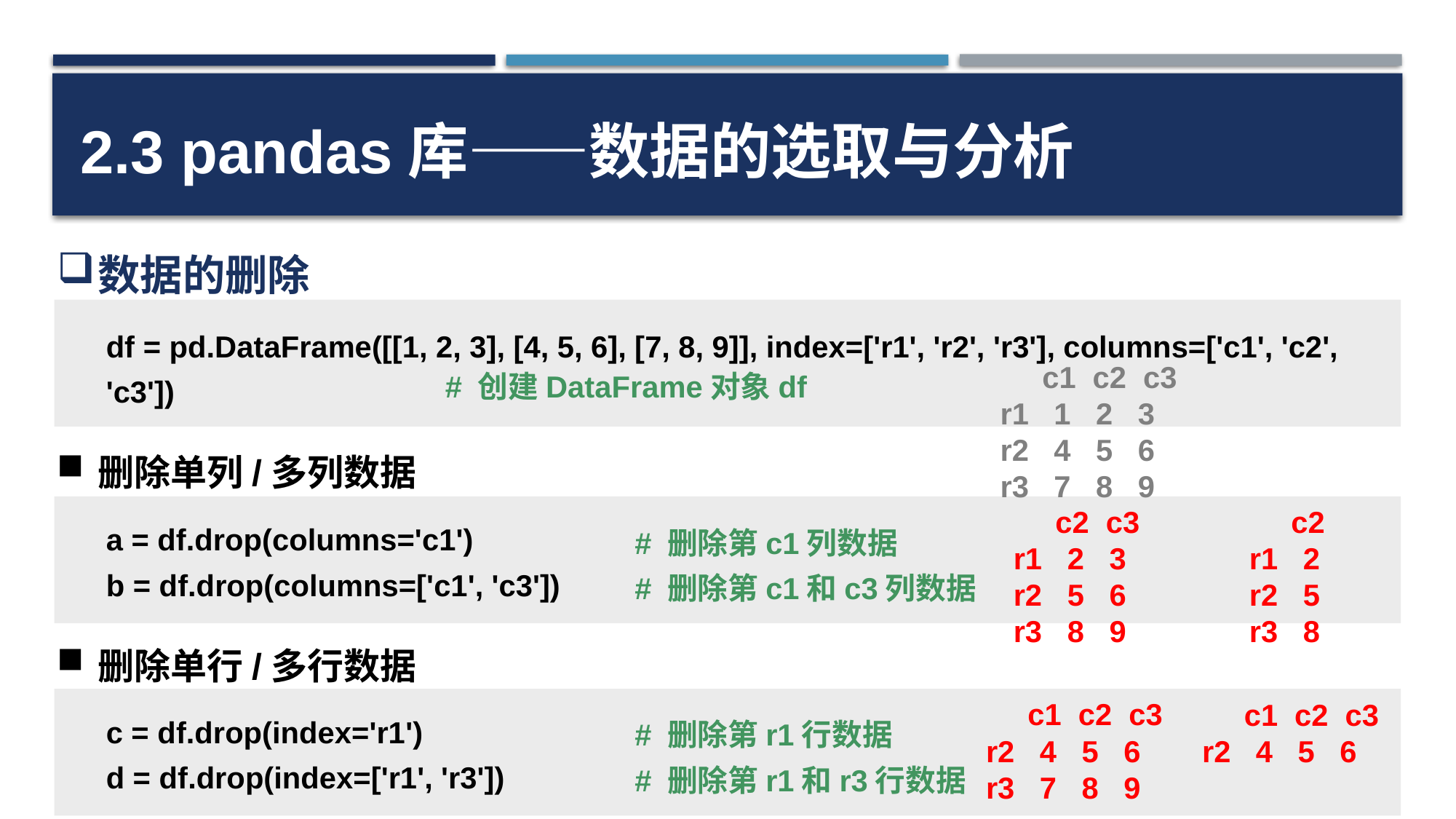

2.3 pandas库——数据的选取与分析
数据的删除

df = pd.DataFrame([[1, 2, 3], [4, 5, 6], [7, 8, 9]], index=['r1', 'r2', 'r3'], columns=['c1', 'c2', 'c3'])
# 创建DataFrame对象df
     c1  c2  c3
r1   1   2   3
r2   4   5   6
r3   7   8   9
删除单列/多列数据

a = df.drop(columns='c1')
b = df.drop(columns=['c1', 'c3'])
# 删除第c1列数据
# 删除第c1和c3列数据
     c2
r1   2
r2   5
r3   8
     c2  c3
r1   2   3
r2   5   6
r3   8   9
删除单行/多行数据

c = df.drop(index='r1')
d = df.drop(index=['r1', 'r3'])
# 删除第r1行数据
# 删除第r1和r3行数据
     c1  c2  c3
r2   4   5   6
r3   7   8   9
     c1  c2  c3
r2   4   5   6
46